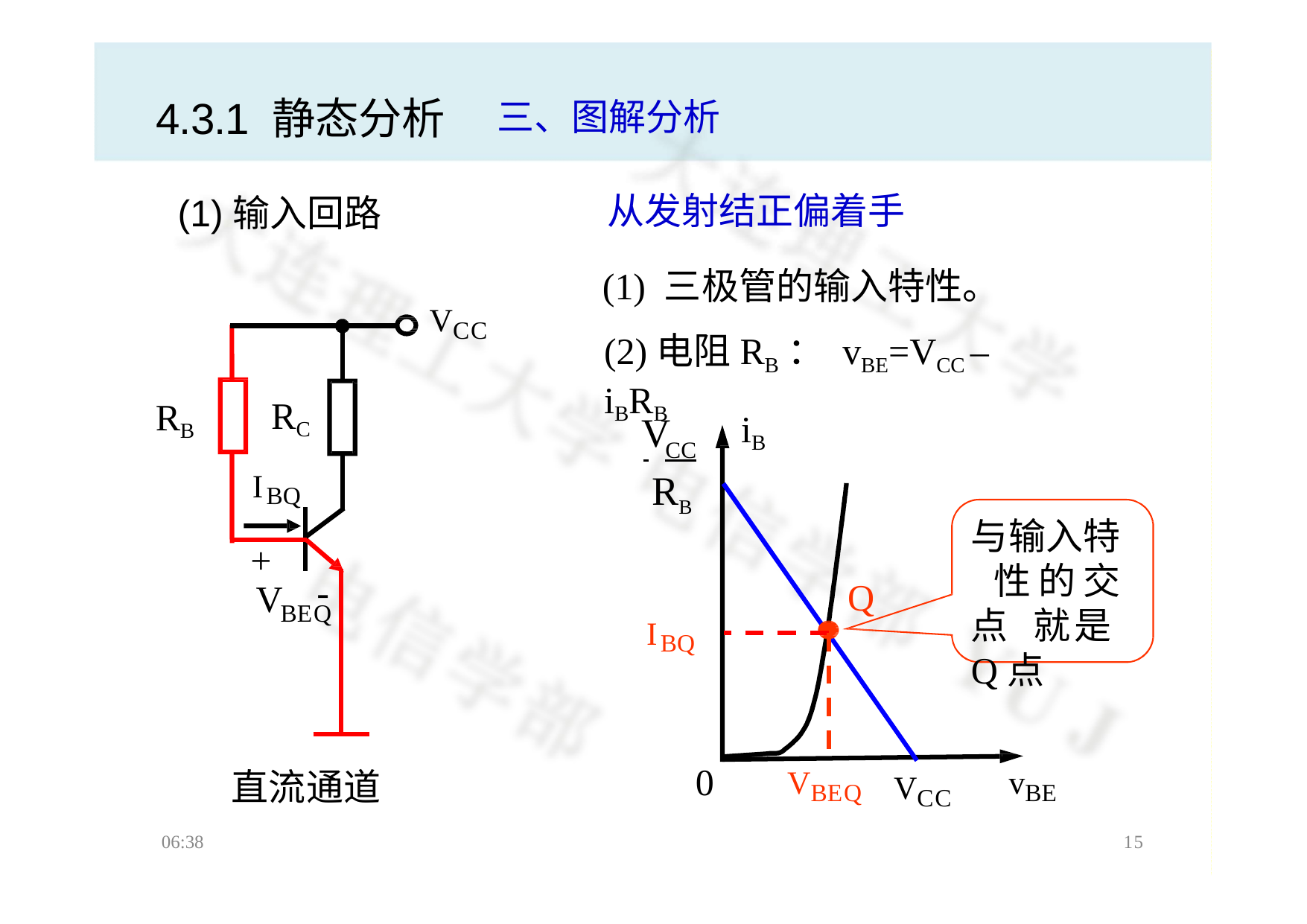

# 4.3.1 静态分析
三、图解分析
从发射结正偏着手
(1) 三极管的输入特性。
(2)电阻RB： vBE=VCC – iBRB
(1)输入回路

VCC

RC
RB
iB
V

 	CC
RB

IBQ

与输入特  性的交点  就是Q点

+

-

Q
V
BEQ
IBQ

0
直流通道
vBE
VBEQ
VCC
06:38
15